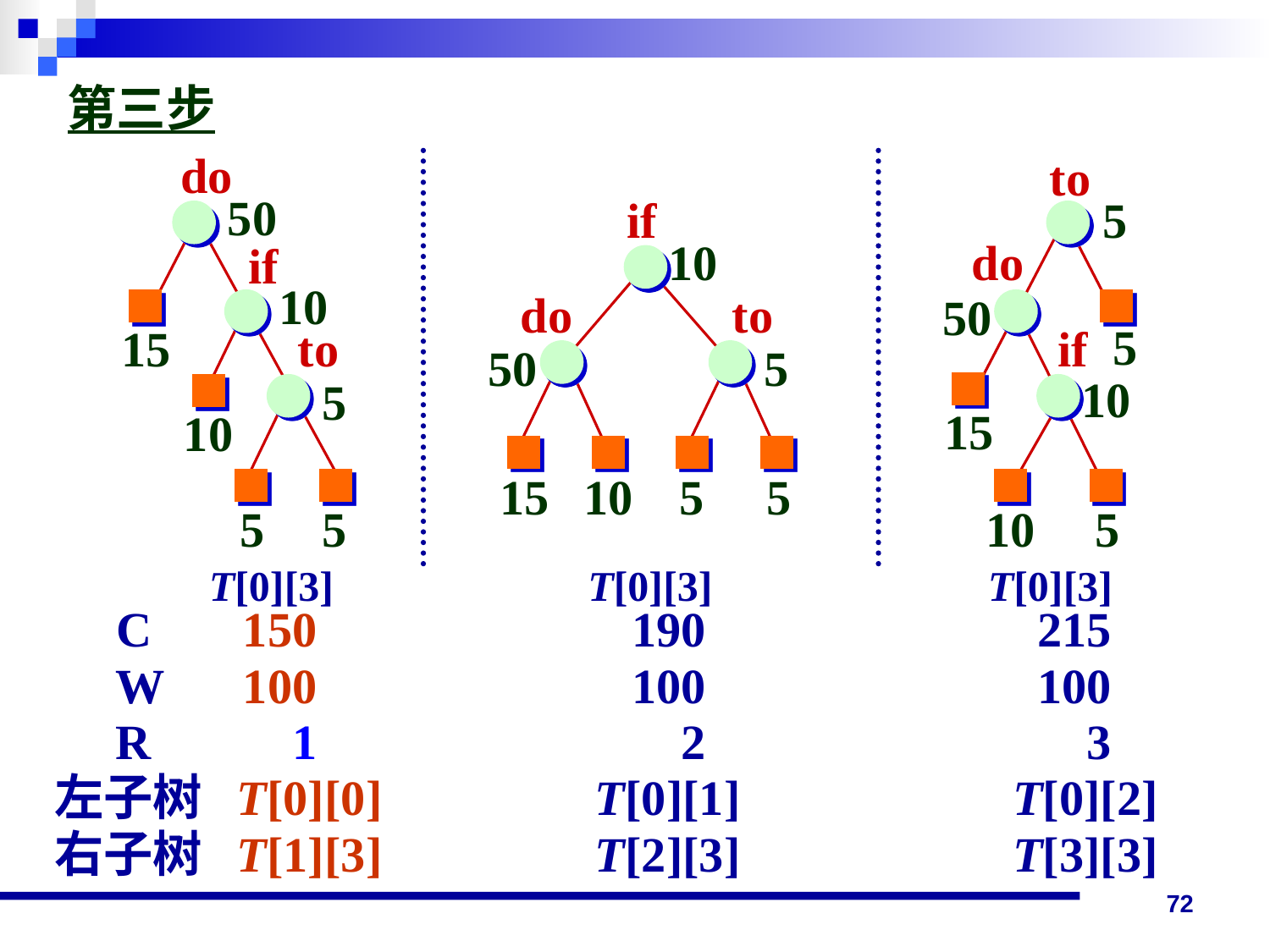

第三步
do
to

50
if
5

10
do

if

10
do
to
50

5
15
to
if

50
5
10
5

15
10

15
10
5
5

5
5
10
5
T[0][3]                        T[0][3]                          T[0][3]
       C	     150	                190	                  215
     W	     100	                100	                  100
     R	         1	                    2	                      3
左子树  T[0][0]	             T[0][1]	                T[0][2]
右子树  T[1][3]	             T[2][3]	                T[3][3]
72